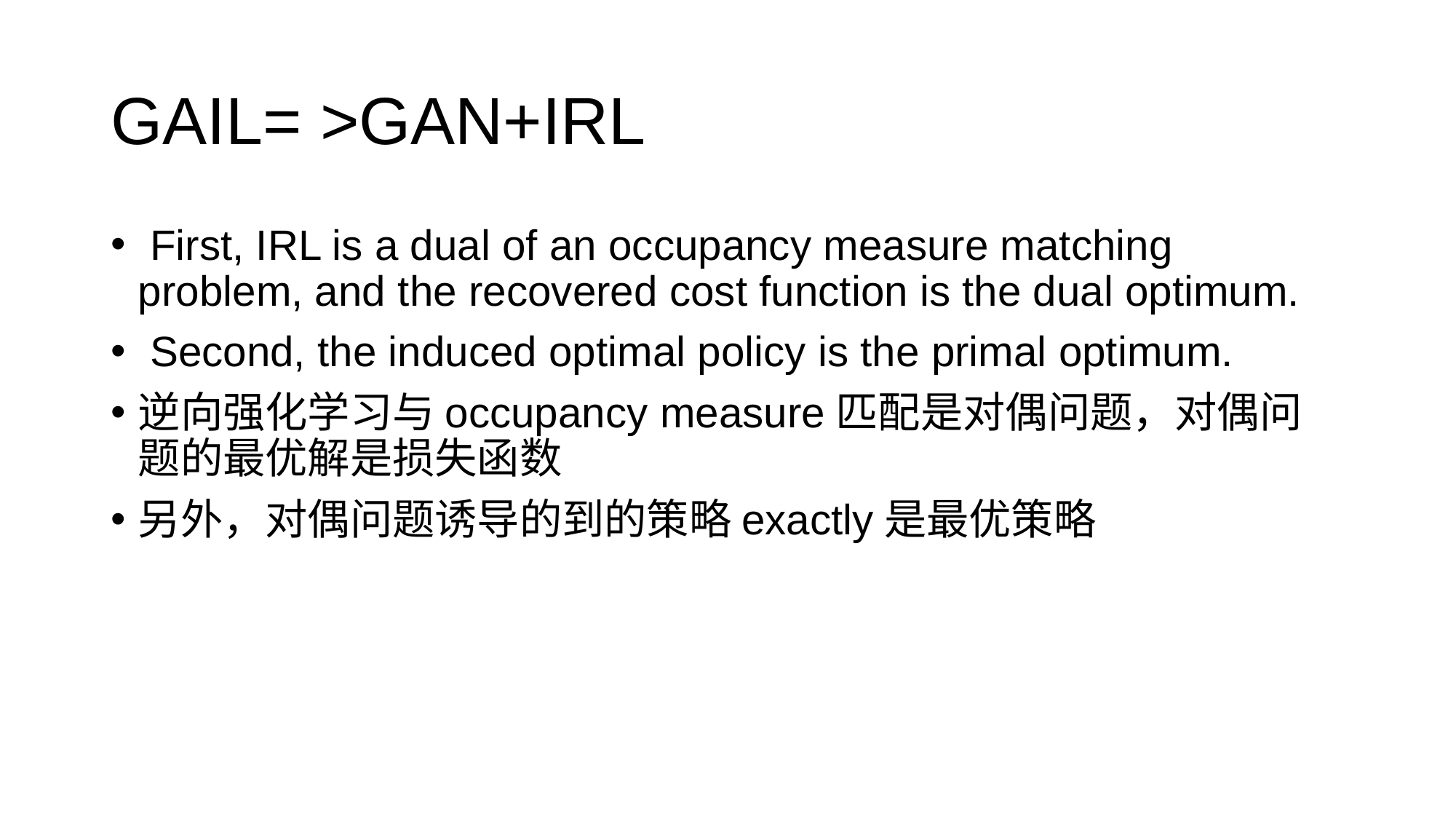

# GAIL= >GAN+IRL
 First, IRL is a dual of an occupancy measure matching problem, and the recovered cost function is the dual optimum.
 Second, the induced optimal policy is the primal optimum.
逆向强化学习与occupancy measure匹配是对偶问题，对偶问题的最优解是损失函数
另外，对偶问题诱导的到的策略exactly是最优策略